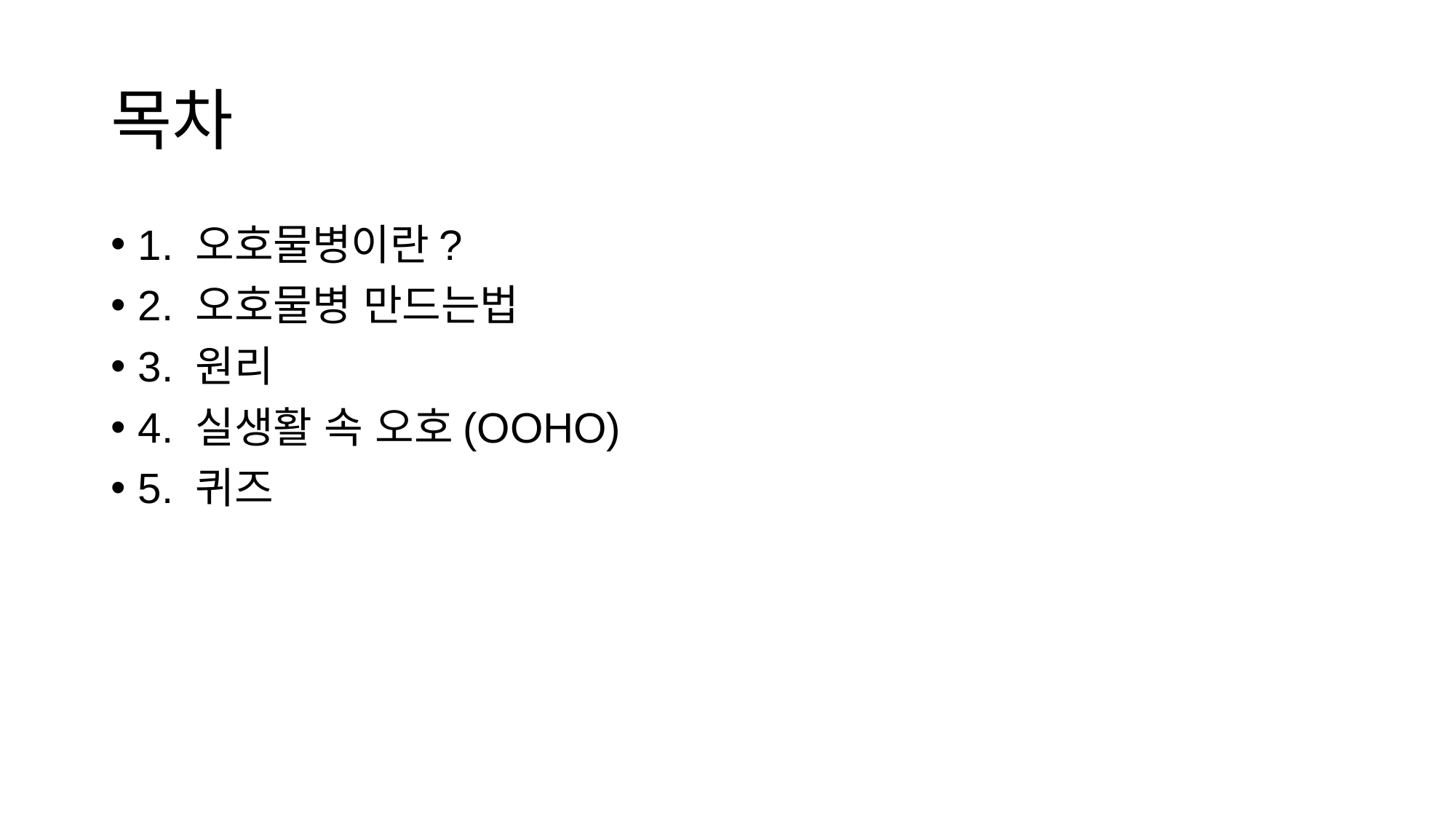

# 목차
1. 오호물병이란?
2. 오호물병 만드는법
3. 원리
4. 실생활 속 오호(OOHO)
5. 퀴즈